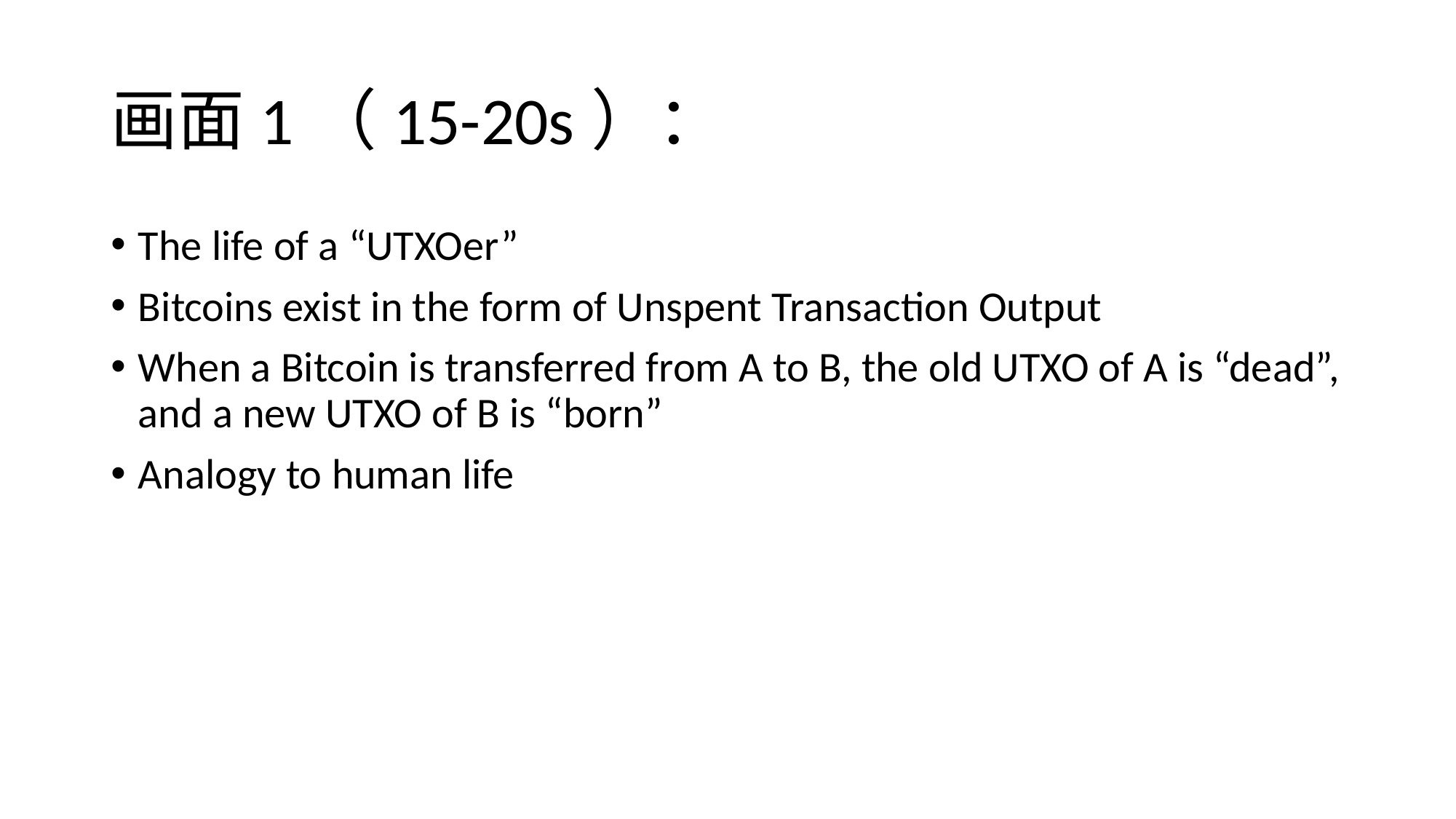

# 画面1（15-20s）：
The life of a “UTXOer”
Bitcoins exist in the form of Unspent Transaction Output
When a Bitcoin is transferred from A to B, the old UTXO of A is “dead”, and a new UTXO of B is “born”
Analogy to human life